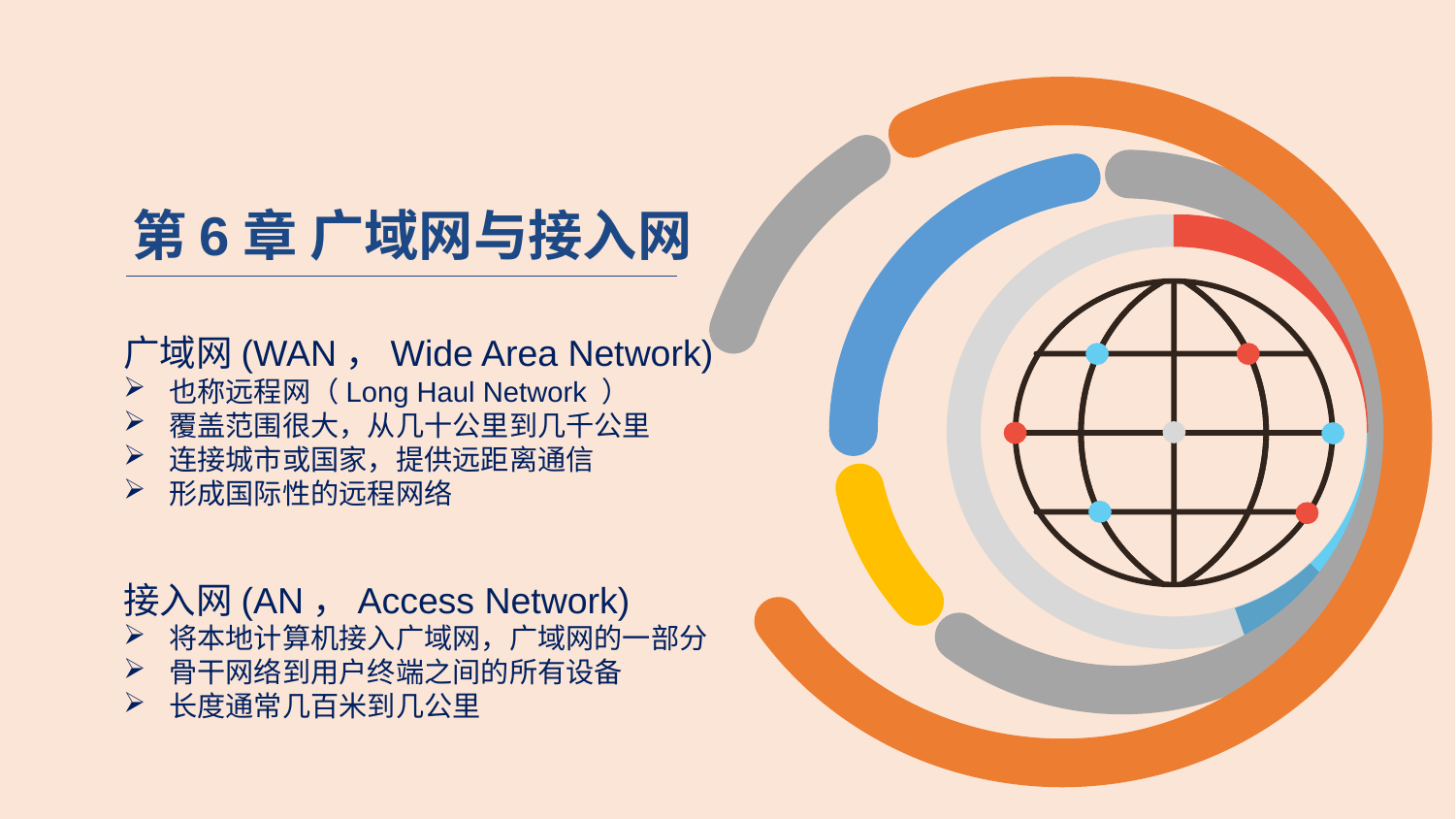

广域网(WAN，Wide Area Network)
也称远程网（Long Haul Network ）
覆盖范围很大，从几十公里到几千公里
连接城市或国家，提供远距离通信
形成国际性的远程网络

接入网(AN，Access Network)
将本地计算机接入广域网，广域网的一部分
骨干网络到用户终端之间的所有设备
长度通常几百米到几公里